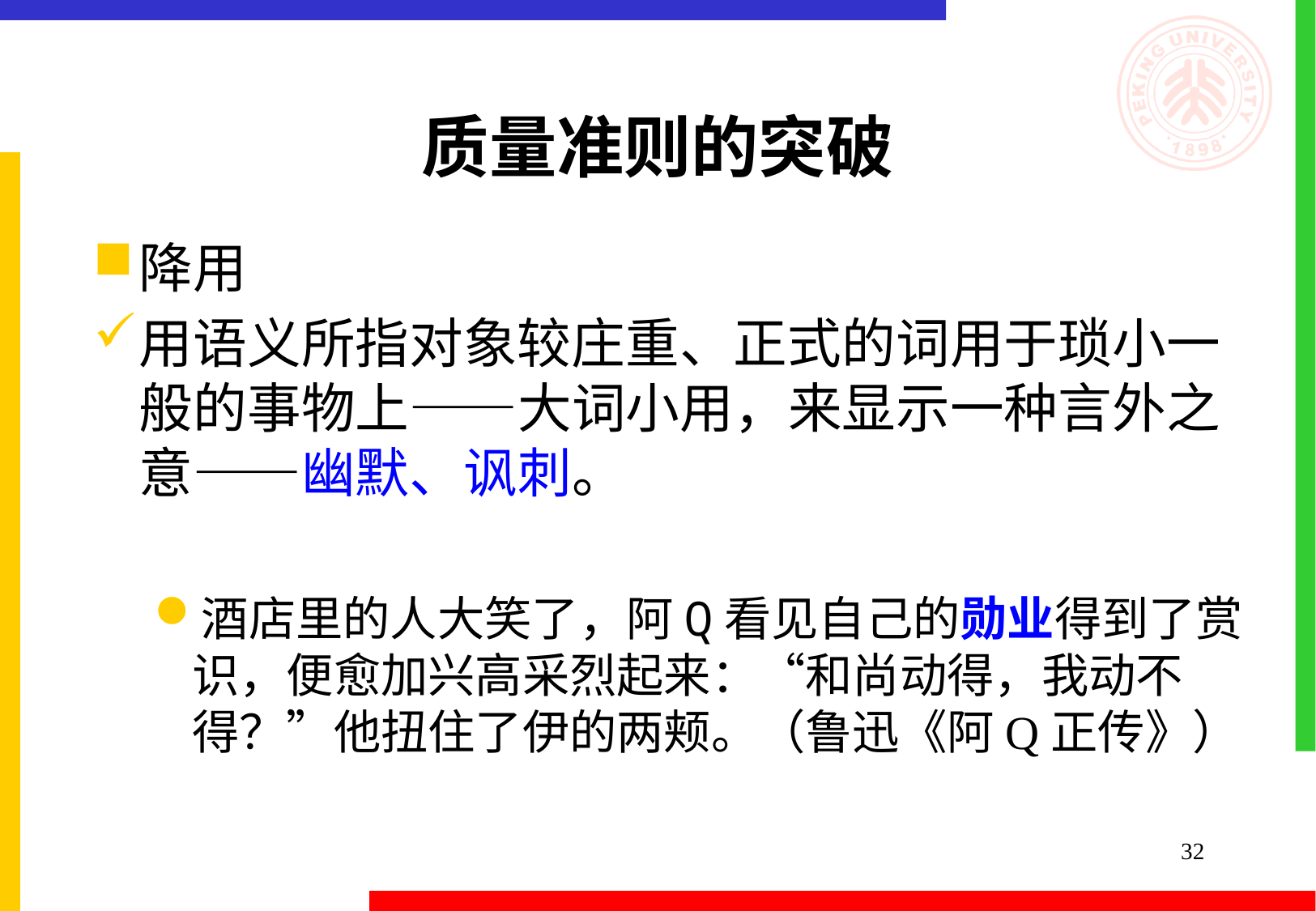

# 质量准则的突破
降用
用语义所指对象较庄重、正式的词用于琐小一般的事物上——大词小用，来显示一种言外之意——幽默、讽刺。

酒店里的人大笑了，阿Q看见自己的勋业得到了赏识，便愈加兴高采烈起来：“和尚动得，我动不得？”他扭住了伊的两颊。（鲁迅《阿Q正传》）

32